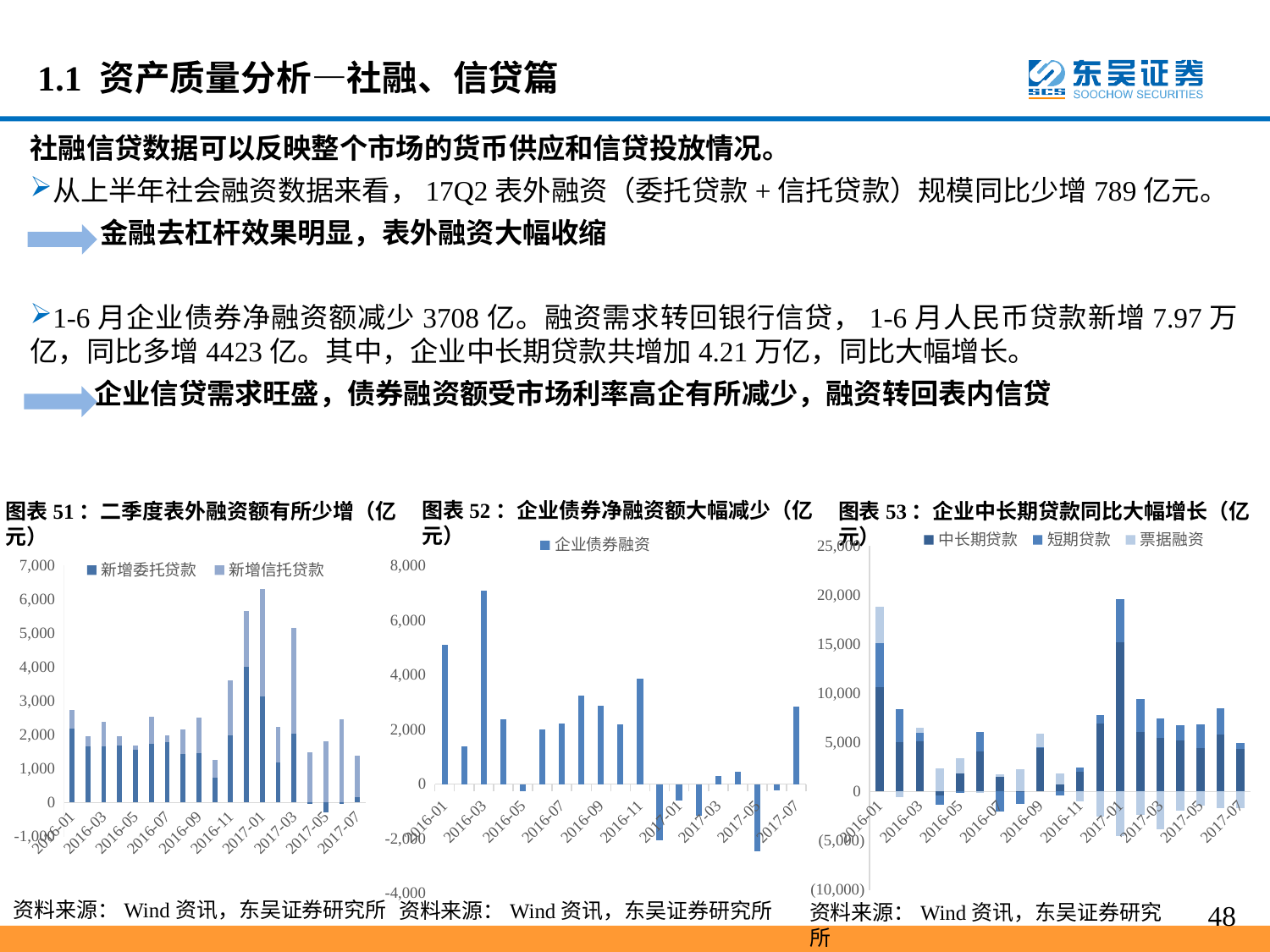

1.1 资产质量分析—社融、信贷篇
社融信贷数据可以反映整个市场的货币供应和信贷投放情况。
从上半年社会融资数据来看，17Q2表外融资（委托贷款+信托贷款）规模同比少增789亿元。
          金融去杠杆效果明显，表外融资大幅收缩

1-6月企业债券净融资额减少3708亿。融资需求转回银行信贷，1-6月人民币贷款新增7.97万亿，同比多增4423亿。其中，企业中长期贷款共增加4.21万亿，同比大幅增长。
         企业信贷需求旺盛，债券融资额受市场利率高企有所减少，融资转回表内信贷

图表52：企业债券净融资额大幅减少（亿元）
图表51：二季度表外融资额有所少增（亿元）
图表53：企业中长期贷款同比大幅增长（亿元）

### Chart

| Category | 企业债券融资 |
|---|---|
| 42400 | 5083.0 |
| 42429 | 1386.0 |
| 42460 | 7081.0 |
| 42490 | 2366.0 |
| 42521 | -250.0 |
| 42551 | 2008.0 |
| 42582 | 2208.0 |
| 42613 | 3236.0 |
| 42643 | 2872.0 |
| 42674 | 2192.0 |
| 42704 | 3859.0 |
| 42735 | -2048.0 |
| 42766 | -619.0 |
| 42794 | -1169.0 |
| 42825 | 306.0 |
| 42855 | 455.0 |
| 42886 | -2462.0 |
| 42916 | -219.0 |
| 42917 | 2840.0 |

### Chart

| Category | 中长期贷款 | 短期贷款 | 票据融资 |
|---|---|---|---|
| 42400 | 10600.0 | 4522.0 | 3719.0 |
| 42429 | 5022.0 | 3326.0 | -583.0 |
| 42460 | 5078.0 | 880.0 | 518.0 |
| 42490 | -430.0 | -925.0 | 2388.0 |
| 42521 | 1825.0 | -121.0 | 1564.0 |
| 42551 | 4105.0 | 1981.0 | -151.0 |
| 42582 | 1514.0 | -2011.0 | 276.0 |
| 42613 | -80.0 | -1172.0 | 2235.0 |
| 42643 | 4466.0 | 27.0 | 1434.0 |
| 42674 | 728.0 | -438.0 | 1097.0 |
| 42704 | 2018.0 | 428.0 | -1009.0 |
| 42735 | 6954.0 | 786.0 | -2542.0 |
| 42766 | 15200.0 | 4331.0 | -4521.0 |
| 42767 | 6018.0 | 3386.0 | -2418.0 |
| 42795 | 5482.0 | 1920.0 | -3861.0 |
| 42826 | 5226.0 | 1554.0 | -1983.0 |
| 42856 | 4396.0 | 2472.0 | -1469.0 |
| 42887 | 5778.0 | 2737.0 | -1648.0 |
| 42917 | 4332.0 | 626.0 | -1662.0 |

### Chart

| Category | 新增委托贷款 | 新增信托贷款 |
|---|---|---|
| 42400 | 2175.0 | 552.0 |
| 42429 | 1650.0 | 308.0 |
| 42460 | 1660.0 | 732.0 |
| 42490 | 1694.0 | 269.0 |
| 42521 | 1566.0 | 121.0 |
| 42551 | 1721.0 | 809.0 |
| 42582 | 1775.0 | 210.0 |
| 42613 | 1432.0 | 736.0 |
| 42643 | 1451.0 | 1057.0 |
| 42674 | 725.0 | 530.0 |
| 42704 | 1994.0 | 1625.0 |
| 42735 | 4011.0 | 1643.0 |
| 42766 | 3136.0 | 3175.0 |
| 42794 | 1172.0 | 1062.0 |
| 42825 | 2039.0 | 3113.0 |
| 42855 | -48.0 | 1473.0 |
| 42886 | -278.0 | 1812.0 |
| 42887 | -33.0 | 2465.0 |
| 42917 | 163.0 | 1232.0 |
资料来源：Wind资讯，东吴证券研究所
资料来源：Wind资讯，东吴证券研究所
48
资料来源：Wind资讯，东吴证券研究所